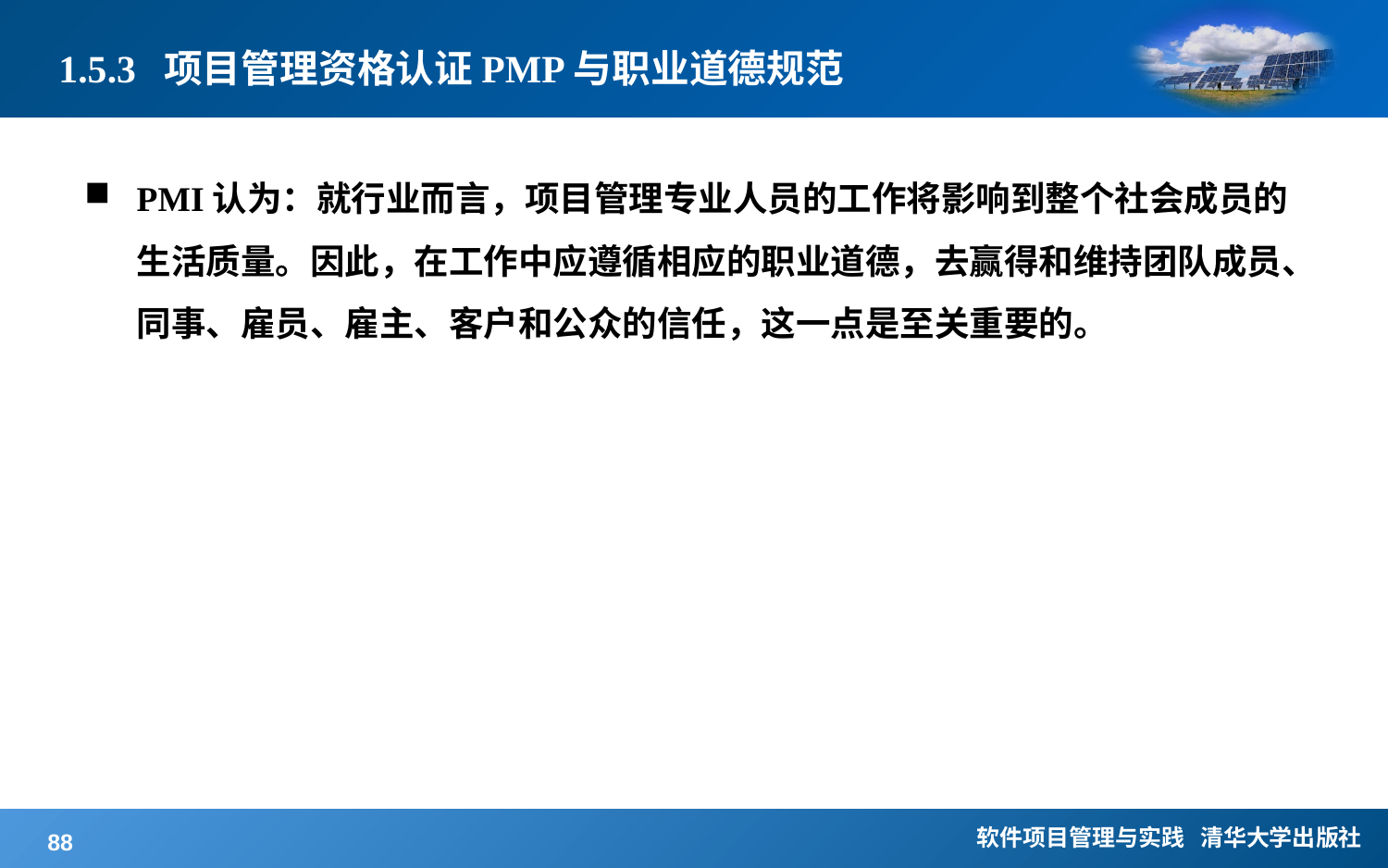

# 1.5.3  项目管理资格认证PMP与职业道德规范
PMI认为：就行业而言，项目管理专业人员的工作将影响到整个社会成员的生活质量。因此，在工作中应遵循相应的职业道德，去赢得和维持团队成员、同事、雇员、雇主、客户和公众的信任，这一点是至关重要的。